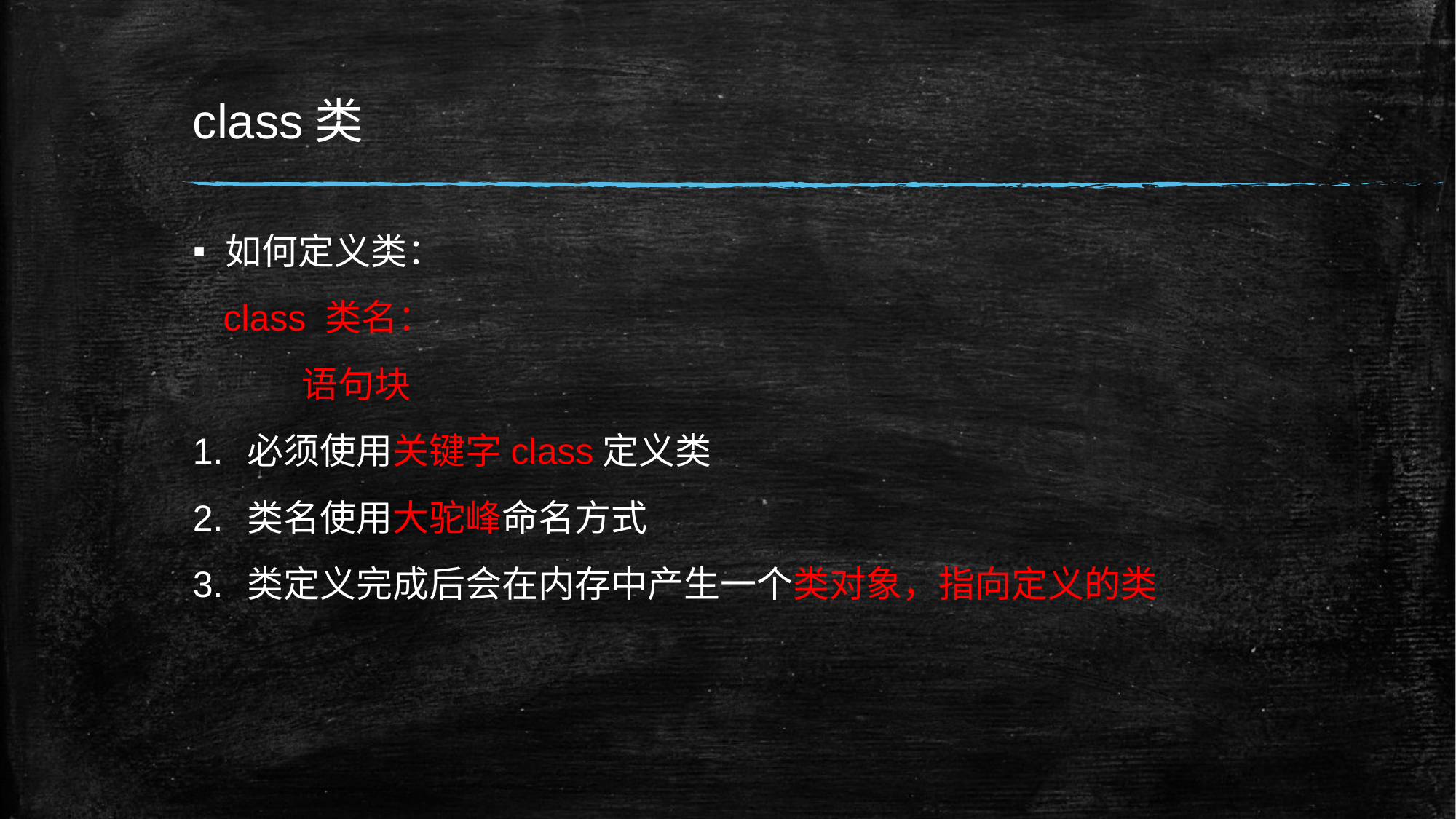

# class类
如何定义类：
   class 类名：
 	语句块
必须使用关键字class定义类
类名使用大驼峰命名方式
类定义完成后会在内存中产生一个类对象，指向定义的类